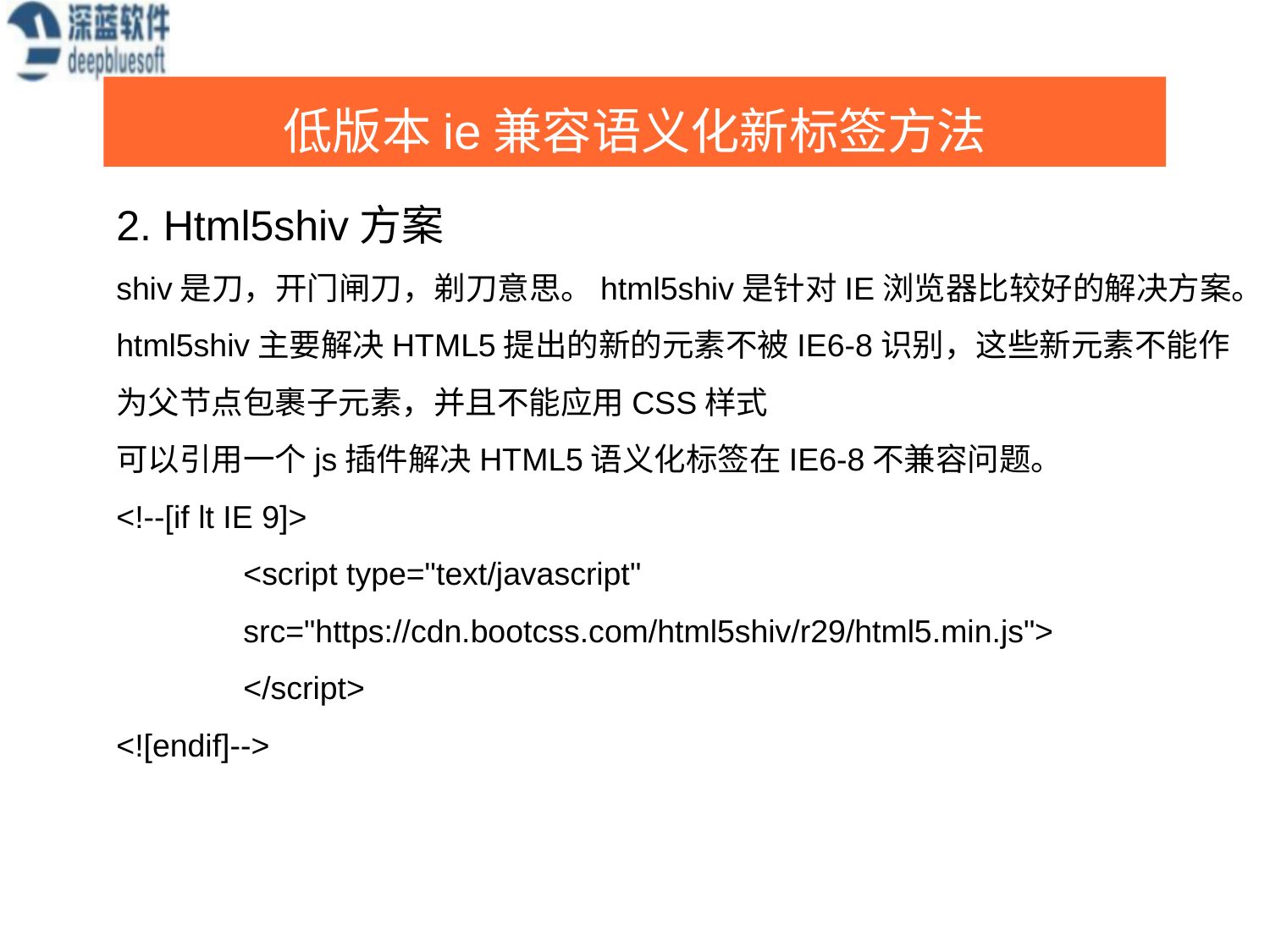

低版本ie兼容语义化新标签方法

2. Html5shiv方案
shiv是刀，开门闸刀，剃刀意思。html5shiv是针对IE浏览器比较好的解决方案。html5shiv主要解决HTML5提出的新的元素不被IE6-8识别，这些新元素不能作为父节点包裹子元素，并且不能应用CSS样式
可以引用一个js插件解决HTML5语义化标签在IE6-8不兼容问题。
<!--[if lt IE 9]>
<script type="text/javascript" src="https://cdn.bootcss.com/html5shiv/r29/html5.min.js">
</script>
<![endif]-->